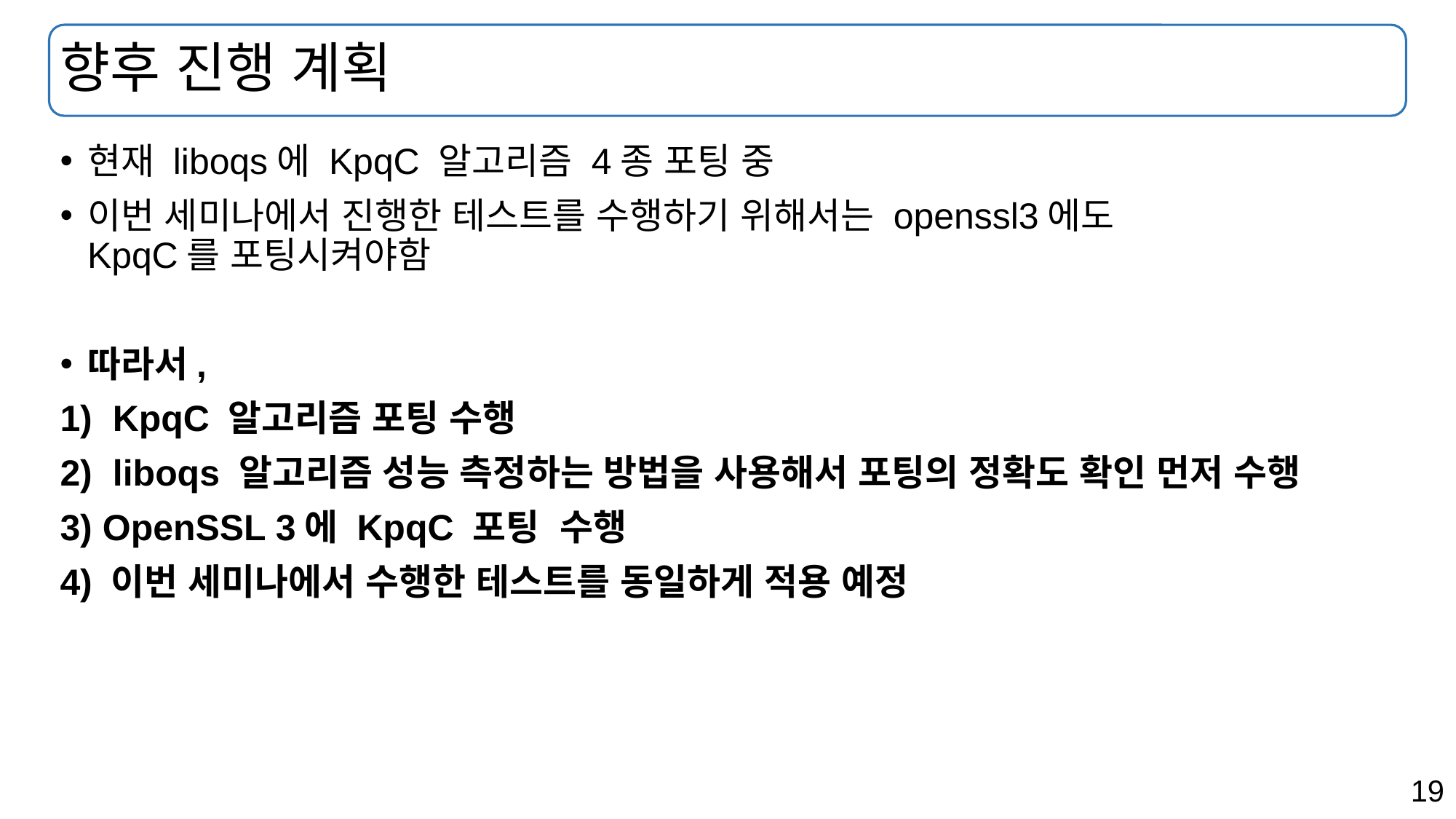

# 향후 진행 계획
현재 liboqs에 KpqC 알고리즘 4종 포팅 중
이번 세미나에서 진행한 테스트를 수행하기 위해서는 openssl3에도
KpqC를 포팅시켜야함

따라서,
1)  KpqC 알고리즘 포팅 수행
2)  liboqs 알고리즘 성능 측정하는 방법을 사용해서 포팅의 정확도 확인 먼저 수행
3) OpenSSL 3에 KpqC 포팅  수행
4) 이번 세미나에서 수행한 테스트를 동일하게 적용 예정